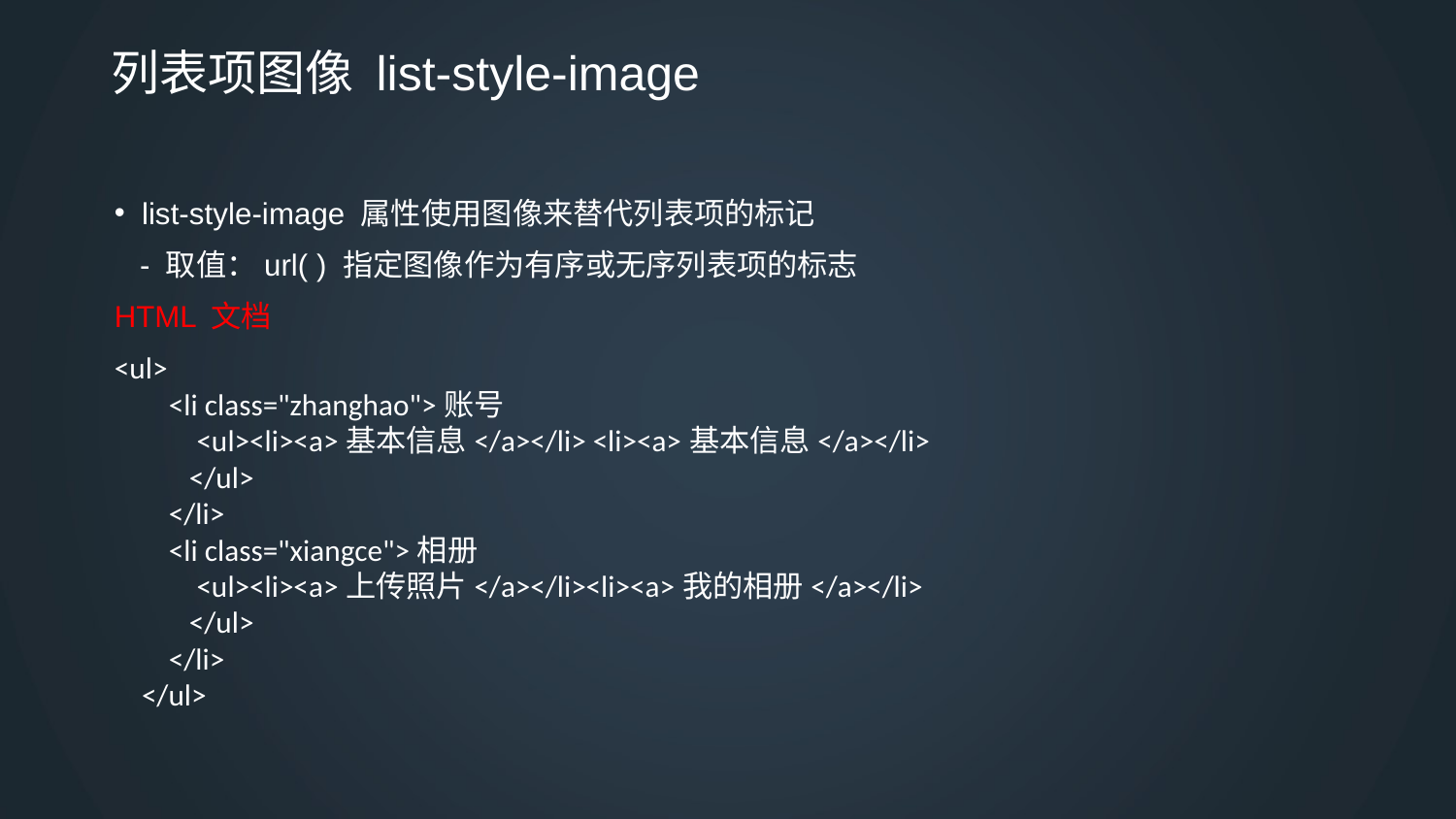

# 列表项图像 list-style-image
list-style-image 属性使用图像来替代列表项的标记
   - 取值：url( ) 指定图像作为有序或无序列表项的标志
HTML 文档
<ul>
    <li class="zhanghao">账号
       <ul><li><a>基本信息</a></li> <li><a>基本信息</a></li>
       </ul>
    </li>
    <li class="xiangce">相册
       <ul><li><a>上传照片</a></li><li><a>我的相册</a></li>
       </ul>
    </li>
</ul>